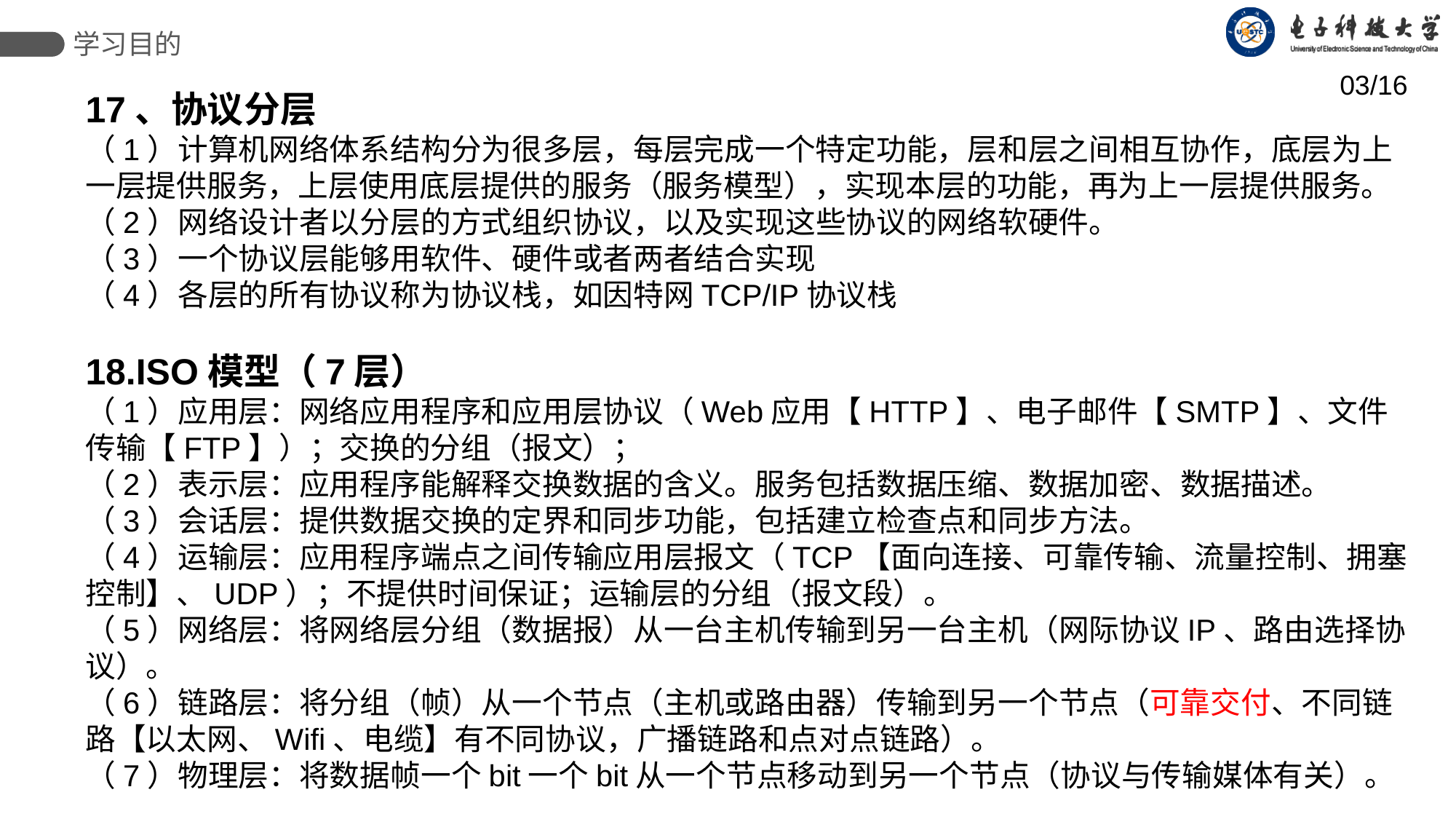

学习目的
03/16
17、协议分层
（1）计算机网络体系结构分为很多层，每层完成一个特定功能，层和层之间相互协作，底层为上一层提供服务，上层使用底层提供的服务（服务模型），实现本层的功能，再为上一层提供服务。
（2）网络设计者以分层的方式组织协议，以及实现这些协议的网络软硬件。
（3）一个协议层能够用软件、硬件或者两者结合实现
（4）各层的所有协议称为协议栈，如因特网TCP/IP协议栈

18.ISO模型（7层）
（1）应用层：网络应用程序和应用层协议（Web应用【HTTP】、电子邮件【SMTP】、文件传输【FTP】）；交换的分组（报文）；
（2）表示层：应用程序能解释交换数据的含义。服务包括数据压缩、数据加密、数据描述。
（3）会话层：提供数据交换的定界和同步功能，包括建立检查点和同步方法。
（4）运输层：应用程序端点之间传输应用层报文（TCP【面向连接、可靠传输、流量控制、拥塞控制】、UDP）；不提供时间保证；运输层的分组（报文段）。
（5）网络层：将网络层分组（数据报）从一台主机传输到另一台主机（网际协议IP、路由选择协议）。
（6）链路层：将分组（帧）从一个节点（主机或路由器）传输到另一个节点（可靠交付、不同链路【以太网、Wifi、电缆】有不同协议，广播链路和点对点链路）。
（7）物理层：将数据帧一个bit一个bit从一个节点移动到另一个节点（协议与传输媒体有关）。